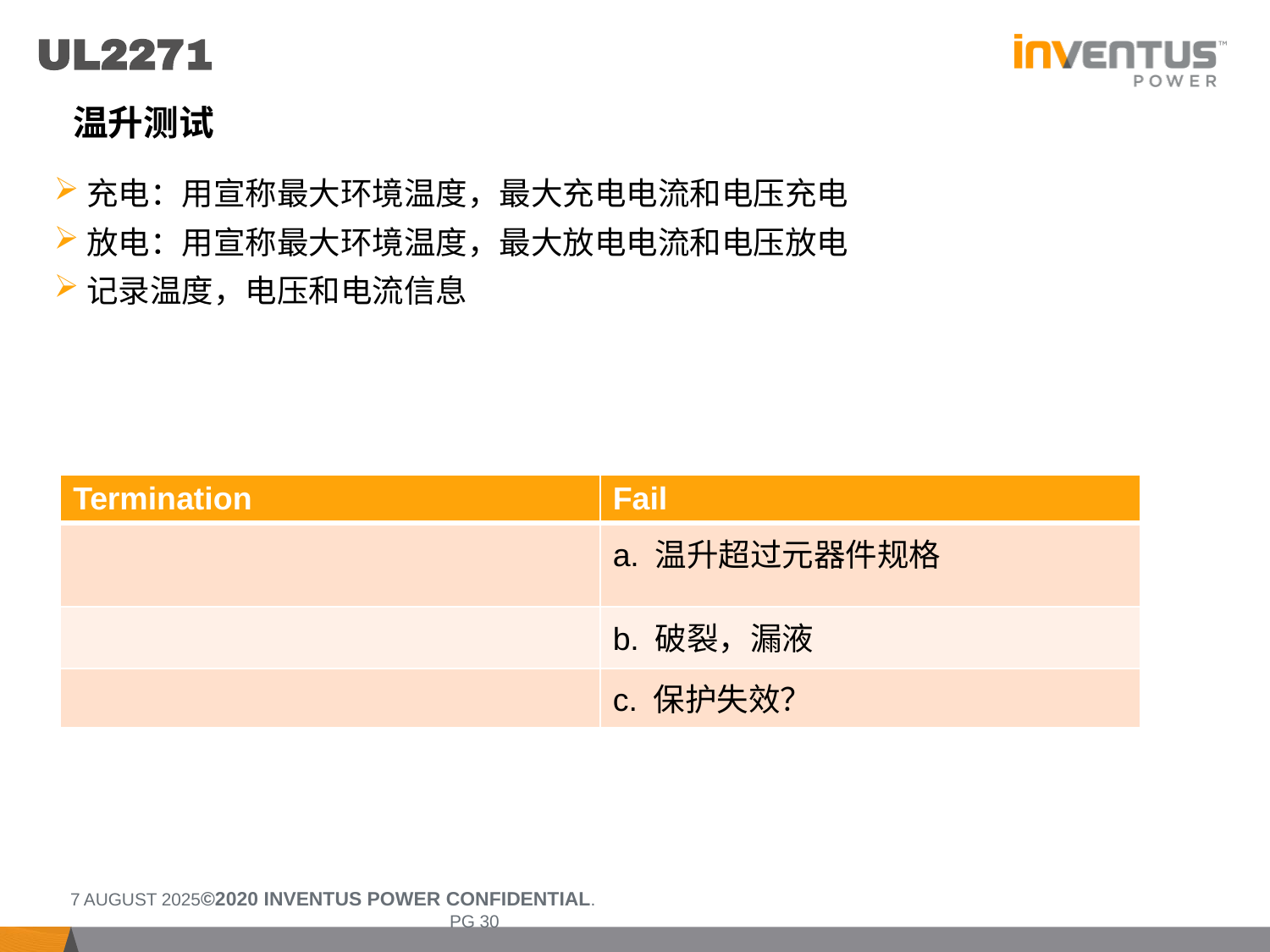

# UL2271
温升测试
充电：用宣称最大环境温度，最大充电电流和电压充电
放电：用宣称最大环境温度，最大放电电流和电压放电
记录温度，电压和电流信息
| Termination | Fail |
| --- | --- |
|  | a. 温升超过元器件规格 |
|  | b. 破裂，漏液 |
|  | c. 保护失效？ |